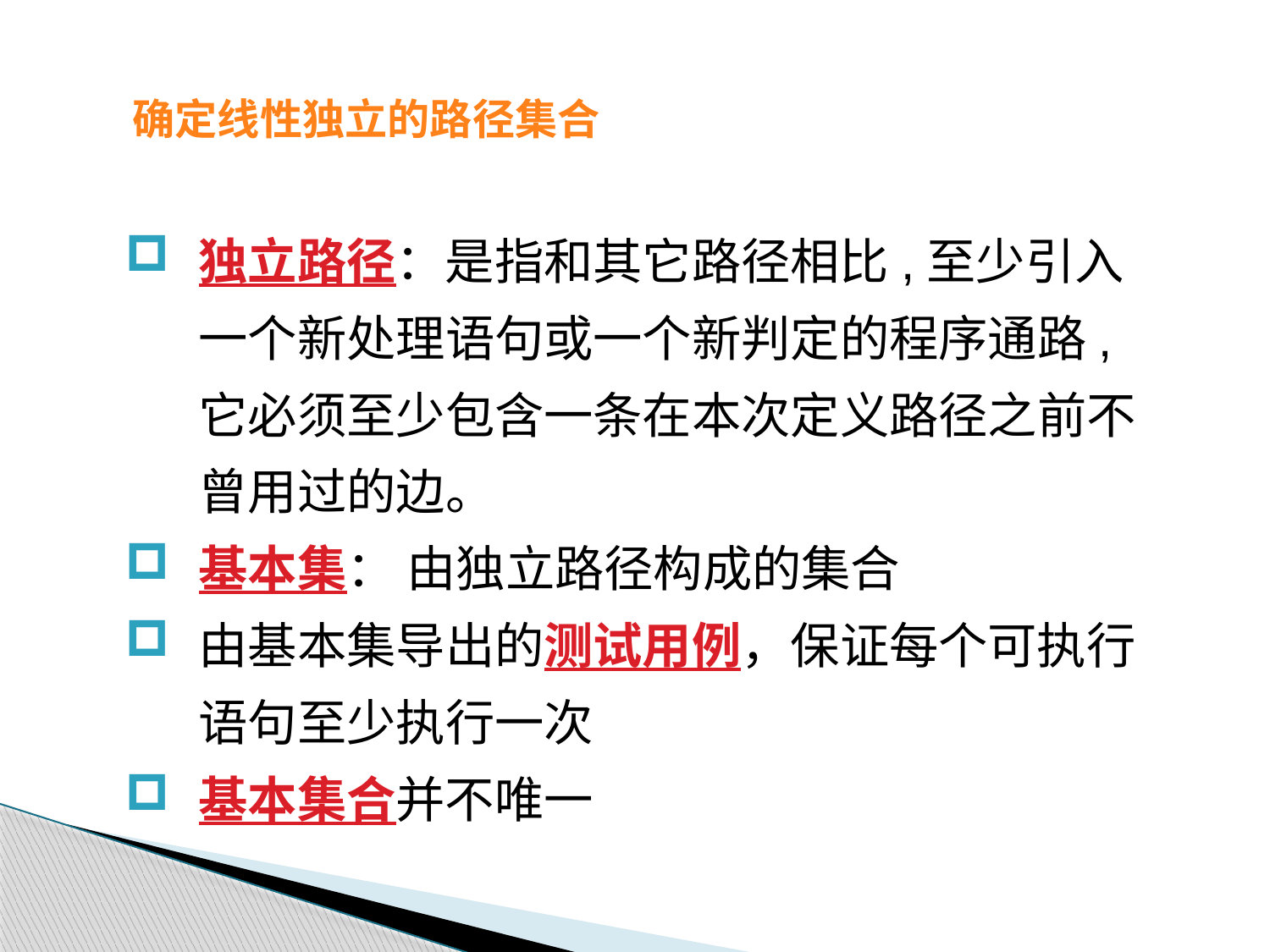

# 确定线性独立的路径集合
独立路径：是指和其它路径相比,至少引入一个新处理语句或一个新判定的程序通路,它必须至少包含一条在本次定义路径之前不曾用过的边。
基本集： 由独立路径构成的集合
由基本集导出的测试用例，保证每个可执行语句至少执行一次
基本集合并不唯一